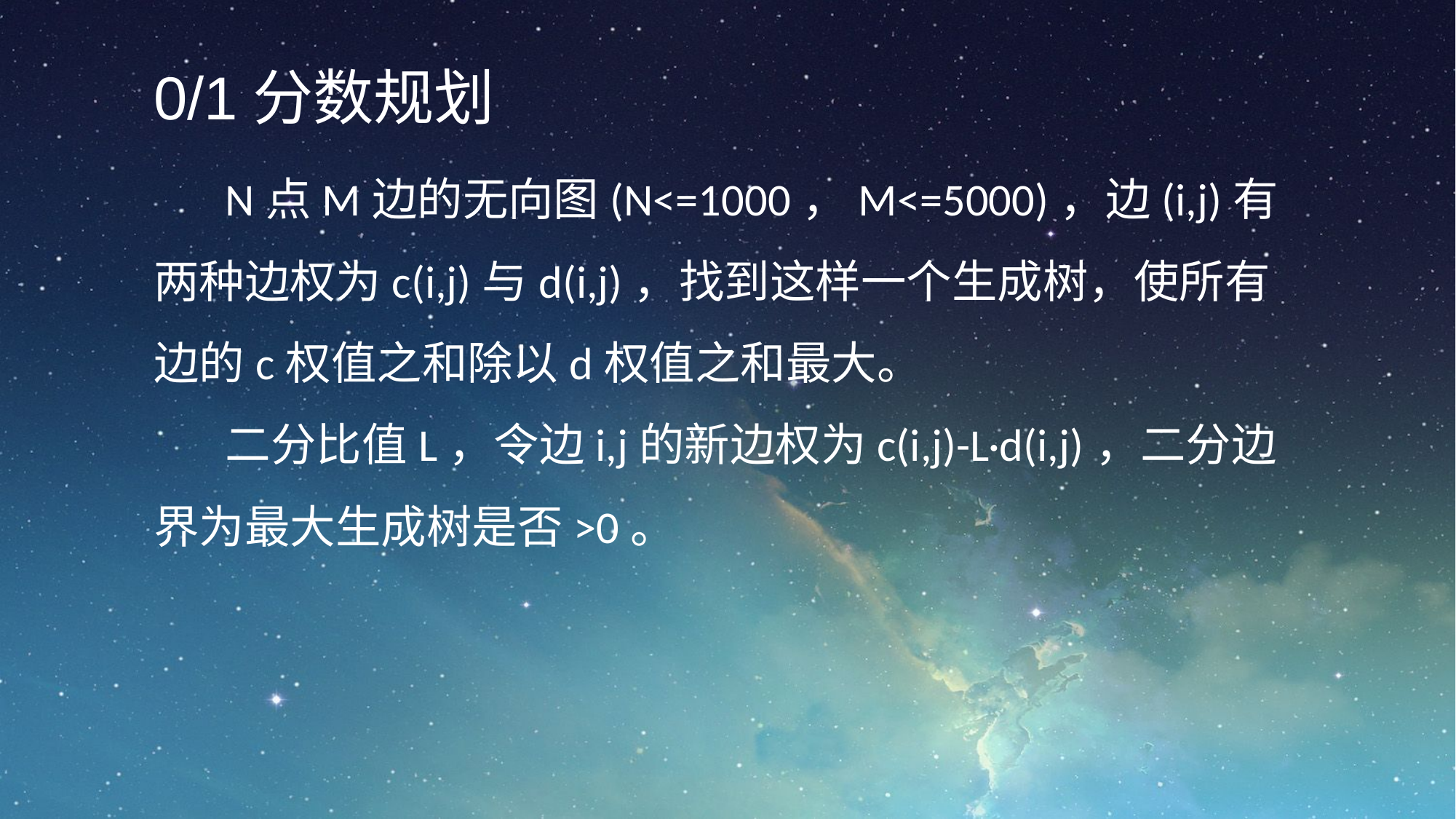

0/1分数规划
N点M边的无向图(N<=1000，M<=5000)，边(i,j)有两种边权为c(i,j)与d(i,j)，找到这样一个生成树，使所有边的c权值之和除以d权值之和最大。
二分比值L，令边i,j的新边权为c(i,j)-L·d(i,j)，二分边界为最大生成树是否>0。